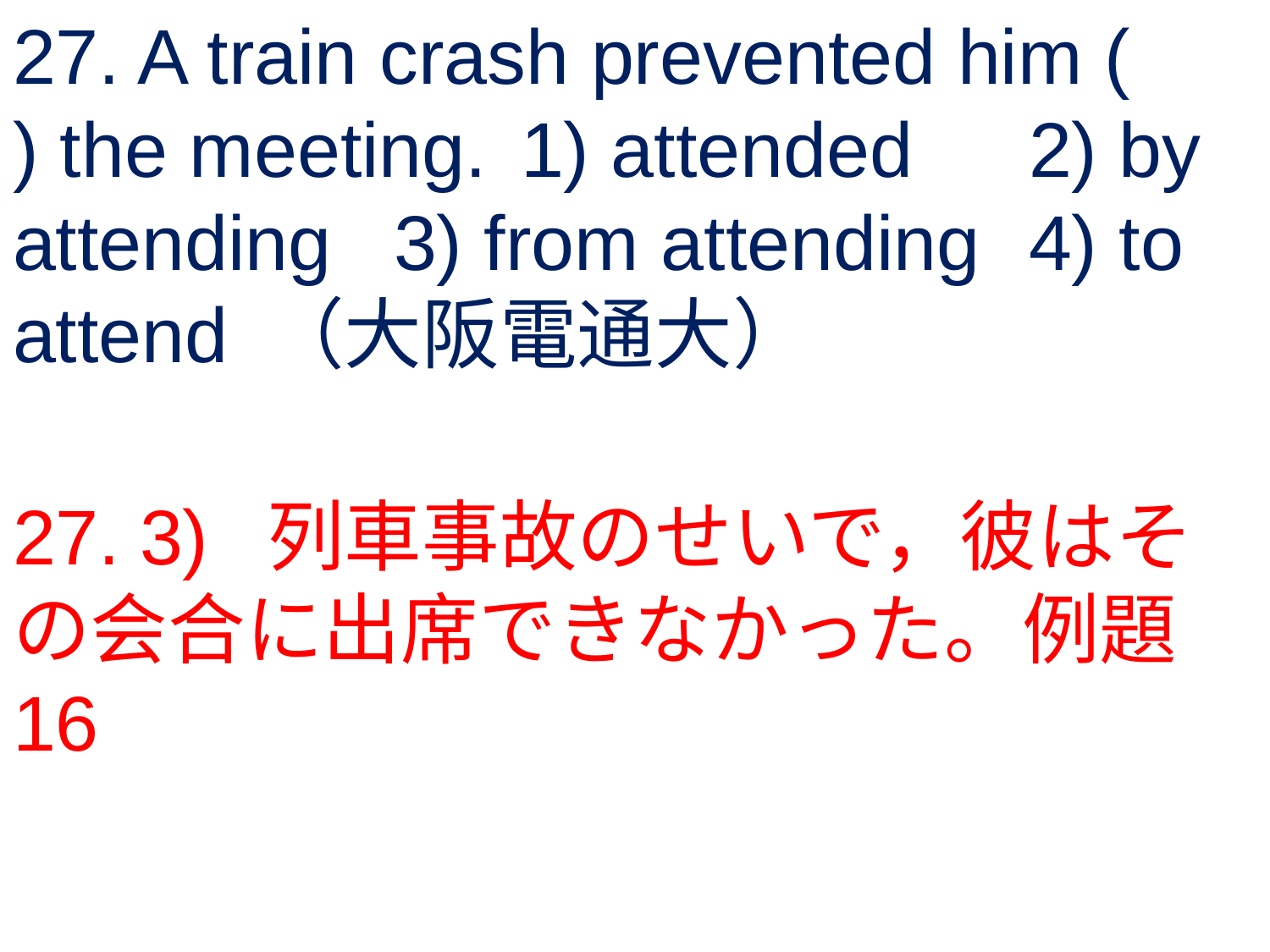

# 27. A train crash prevented him (      ) the meeting.	1) attended	2) by attending	3) from attending	4) to attend	（大阪電通大）
27.	3) 	列車事故のせいで，彼はその会合に出席できなかった。例題16